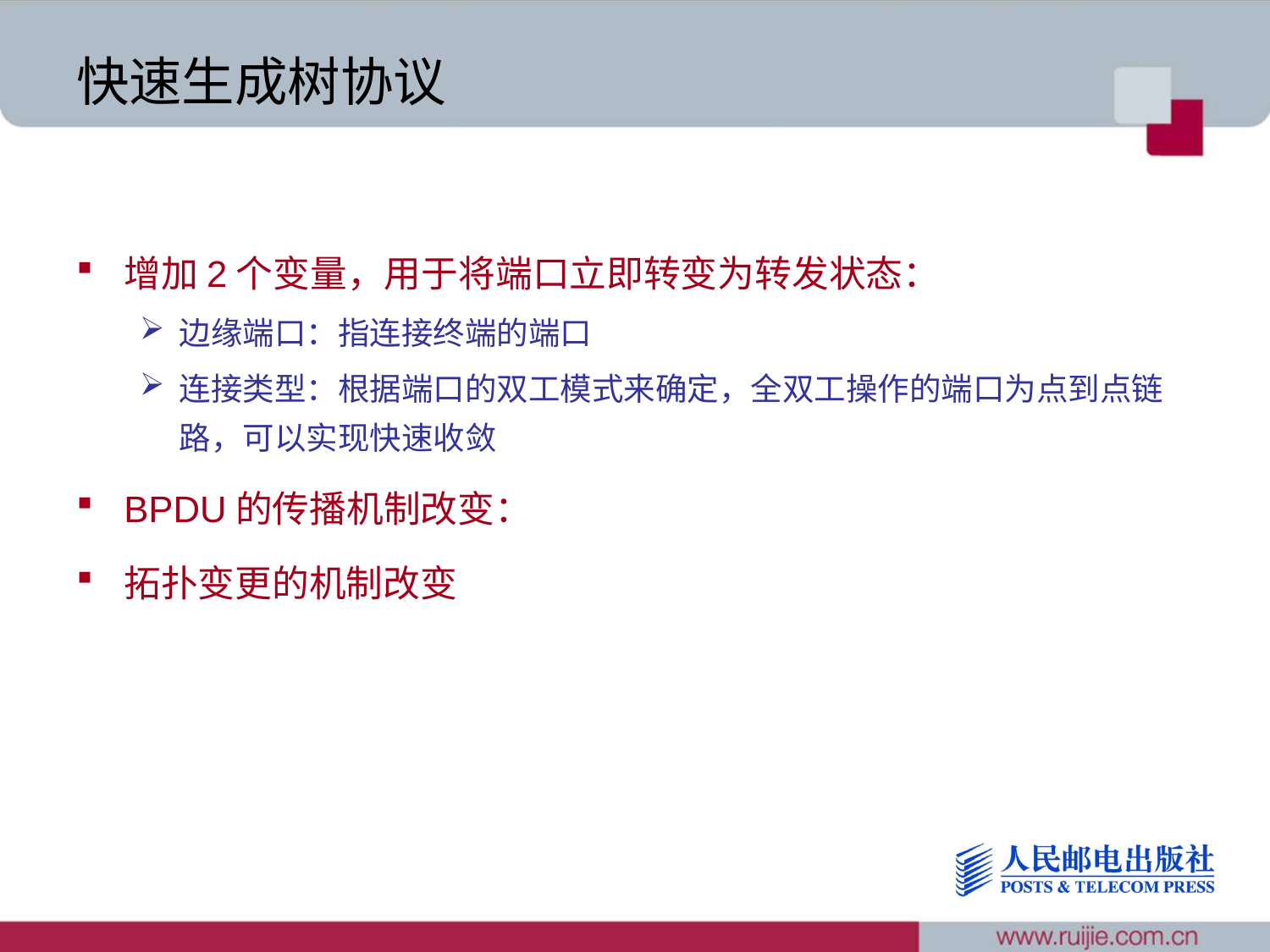

# 快速生成树协议
增加2个变量，用于将端口立即转变为转发状态：
边缘端口：指连接终端的端口
连接类型：根据端口的双工模式来确定，全双工操作的端口为点到点链路，可以实现快速收敛
BPDU的传播机制改变：
拓扑变更的机制改变